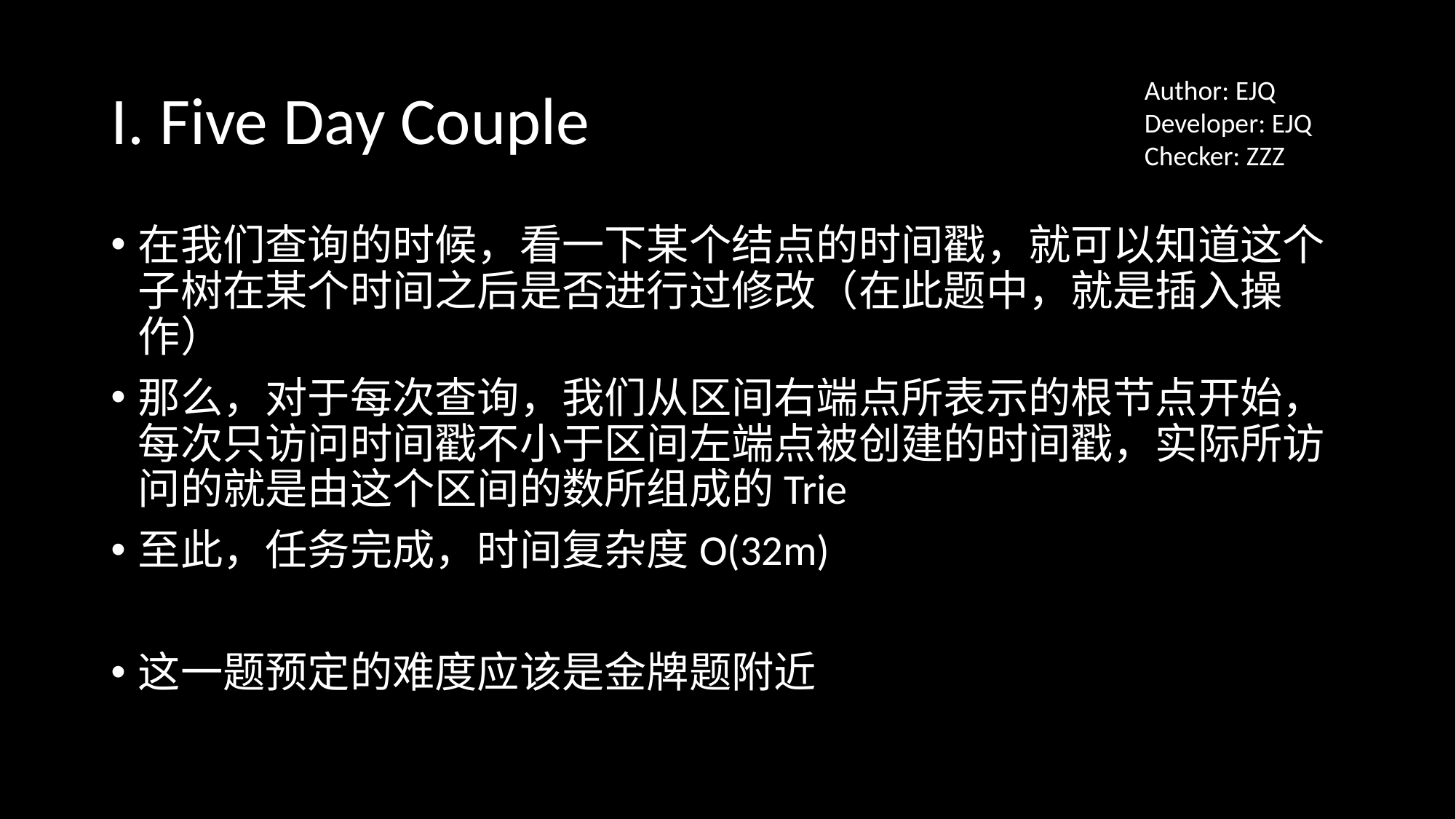

# I. Five Day Couple
Author: EJQ
Developer: EJQ
Checker: ZZZ
在我们查询的时候，看一下某个结点的时间戳，就可以知道这个子树在某个时间之后是否进行过修改（在此题中，就是插入操作）
那么，对于每次查询，我们从区间右端点所表示的根节点开始，每次只访问时间戳不小于区间左端点被创建的时间戳，实际所访问的就是由这个区间的数所组成的Trie
至此，任务完成，时间复杂度O(32m)

这一题预定的难度应该是金牌题附近